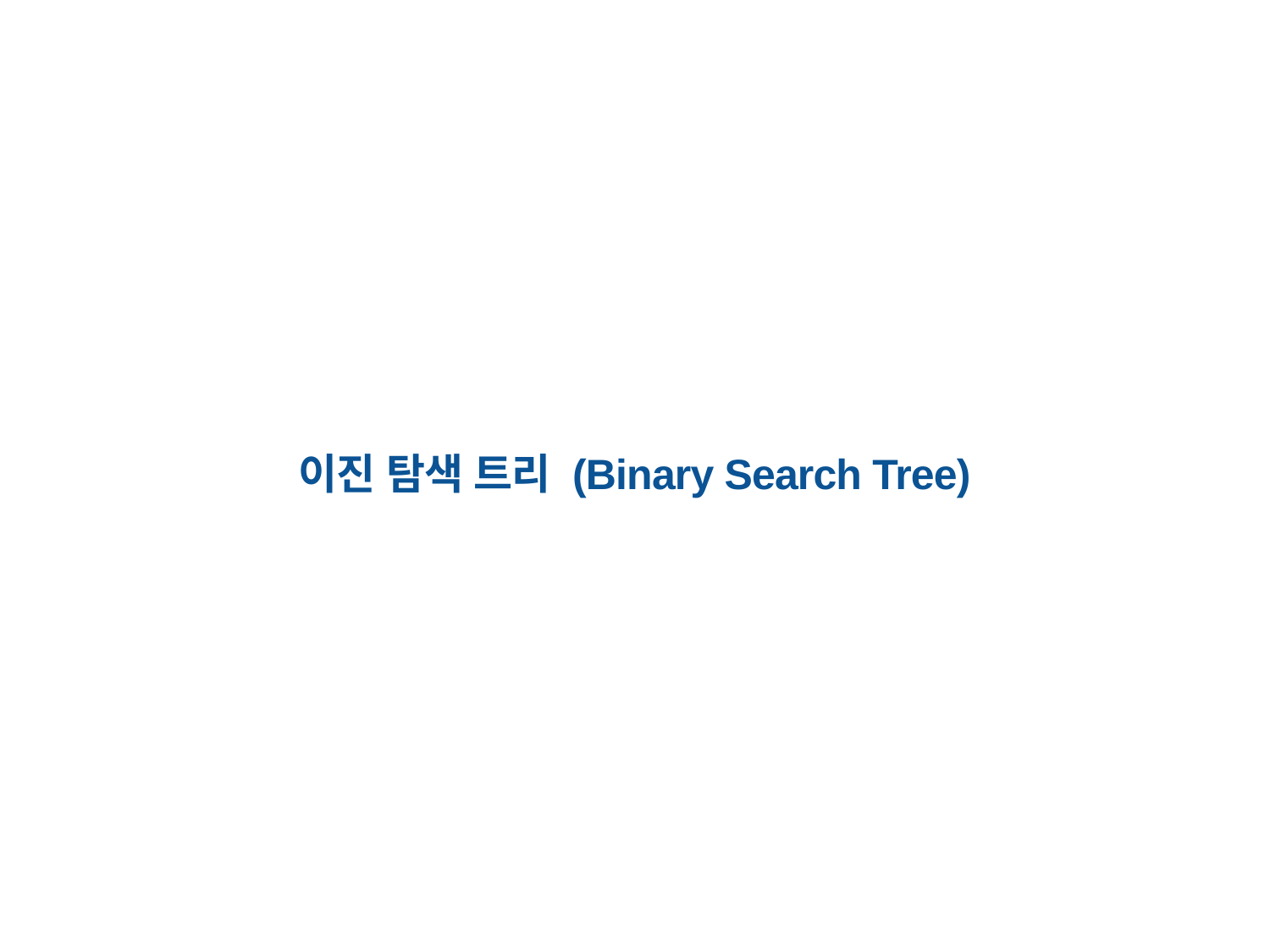

# 이진 탐색 트리 (Binary Search Tree)